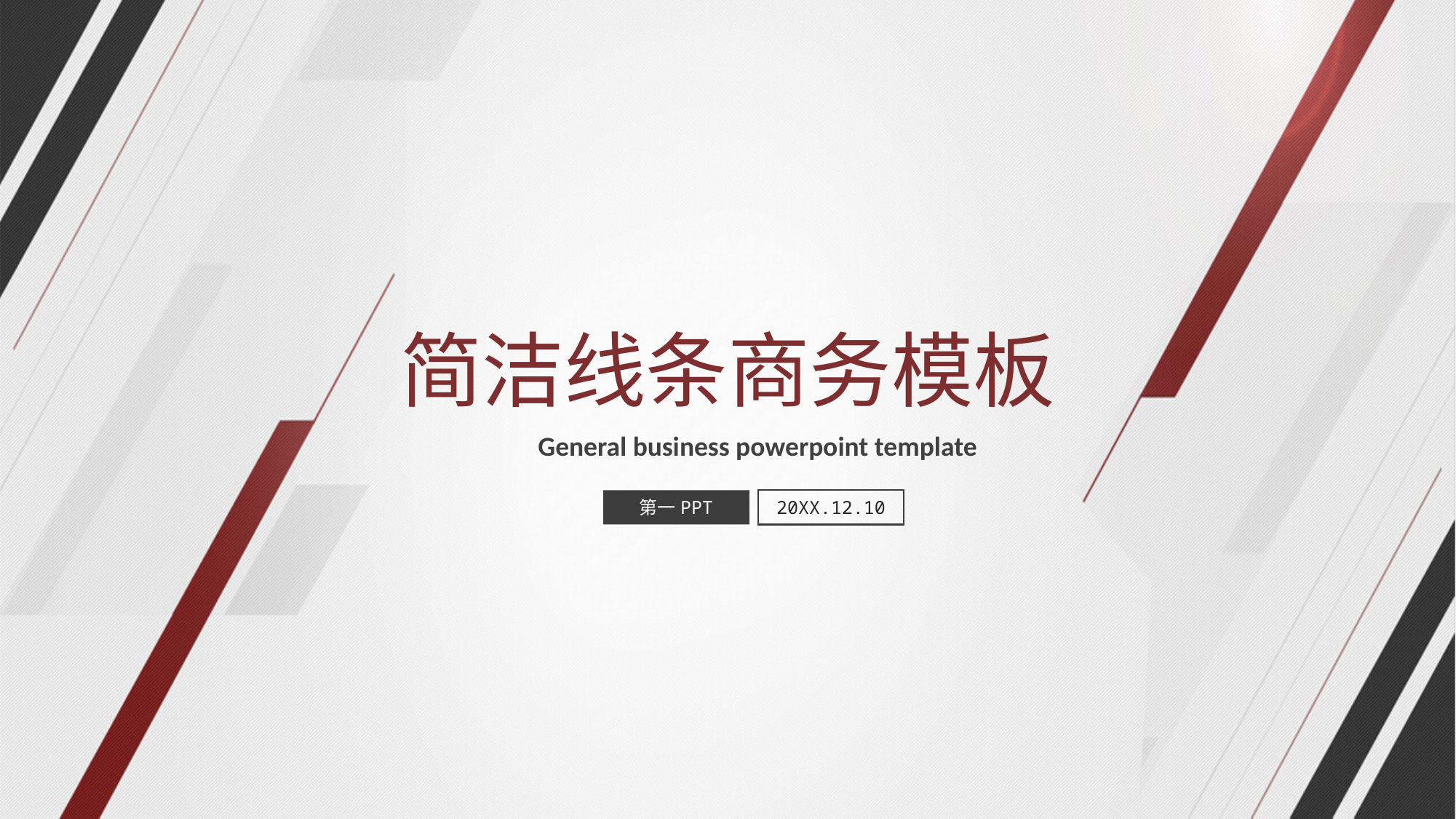

简洁线条商务模板
General business powerpoint template
第一PPT
20XX.12.10